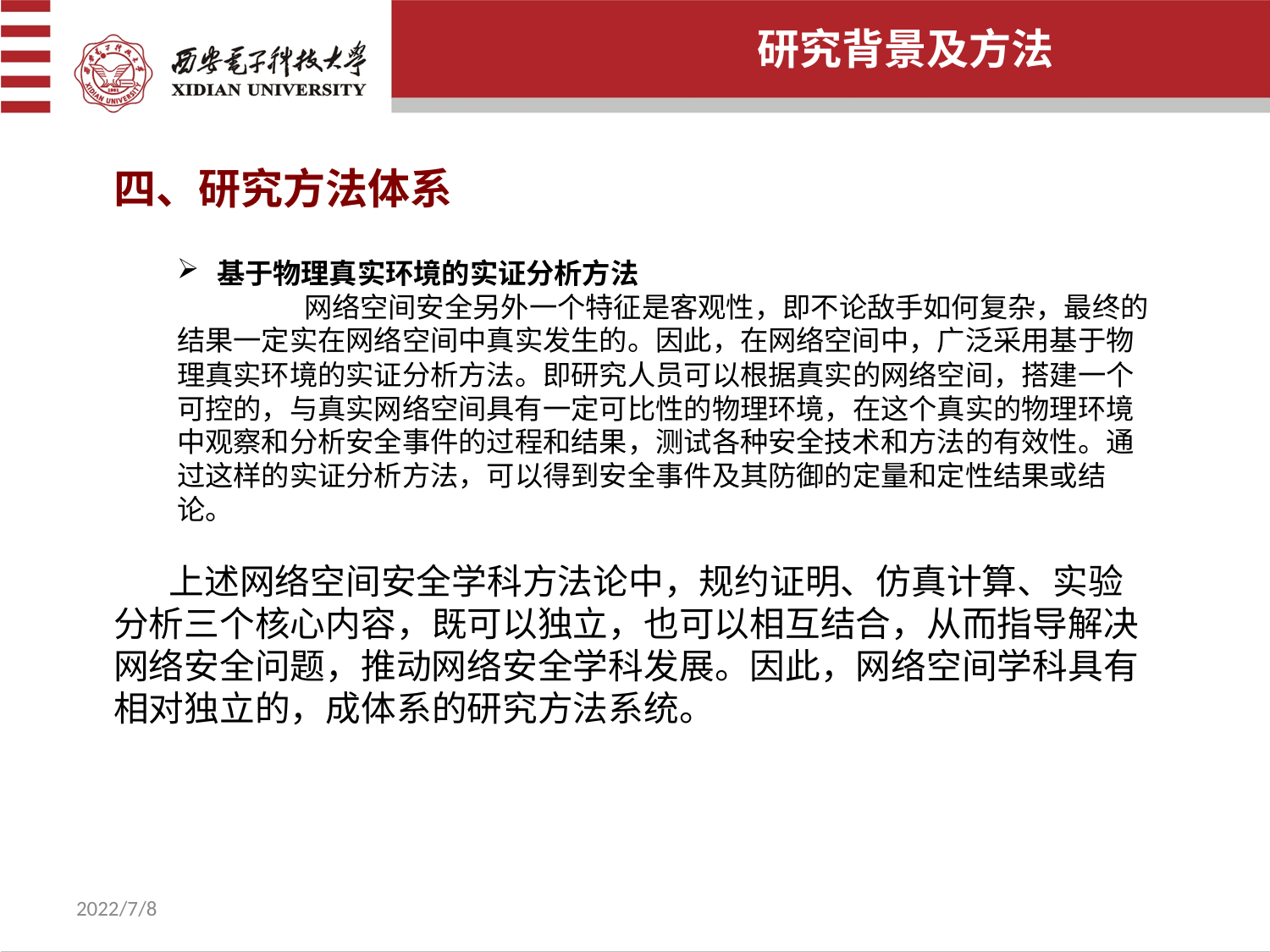

研究背景及方法
四、研究方法体系

基于物理真实环境的实证分析方法
	网络空间安全另外一个特征是客观性，即不论敌手如何复杂，最终的结果一定实在网络空间中真实发生的。因此，在网络空间中，广泛采用基于物理真实环境的实证分析方法。即研究人员可以根据真实的网络空间，搭建一个可控的，与真实网络空间具有一定可比性的物理环境，在这个真实的物理环境中观察和分析安全事件的过程和结果，测试各种安全技术和方法的有效性。通过这样的实证分析方法，可以得到安全事件及其防御的定量和定性结果或结论。

      上述网络空间安全学科方法论中，规约证明、仿真计算、实验分析三个核心内容，既可以独立，也可以相互结合，从而指导解决网络安全问题，推动网络安全学科发展。因此，网络空间学科具有相对独立的，成体系的研究方法系统。
2022/7/8